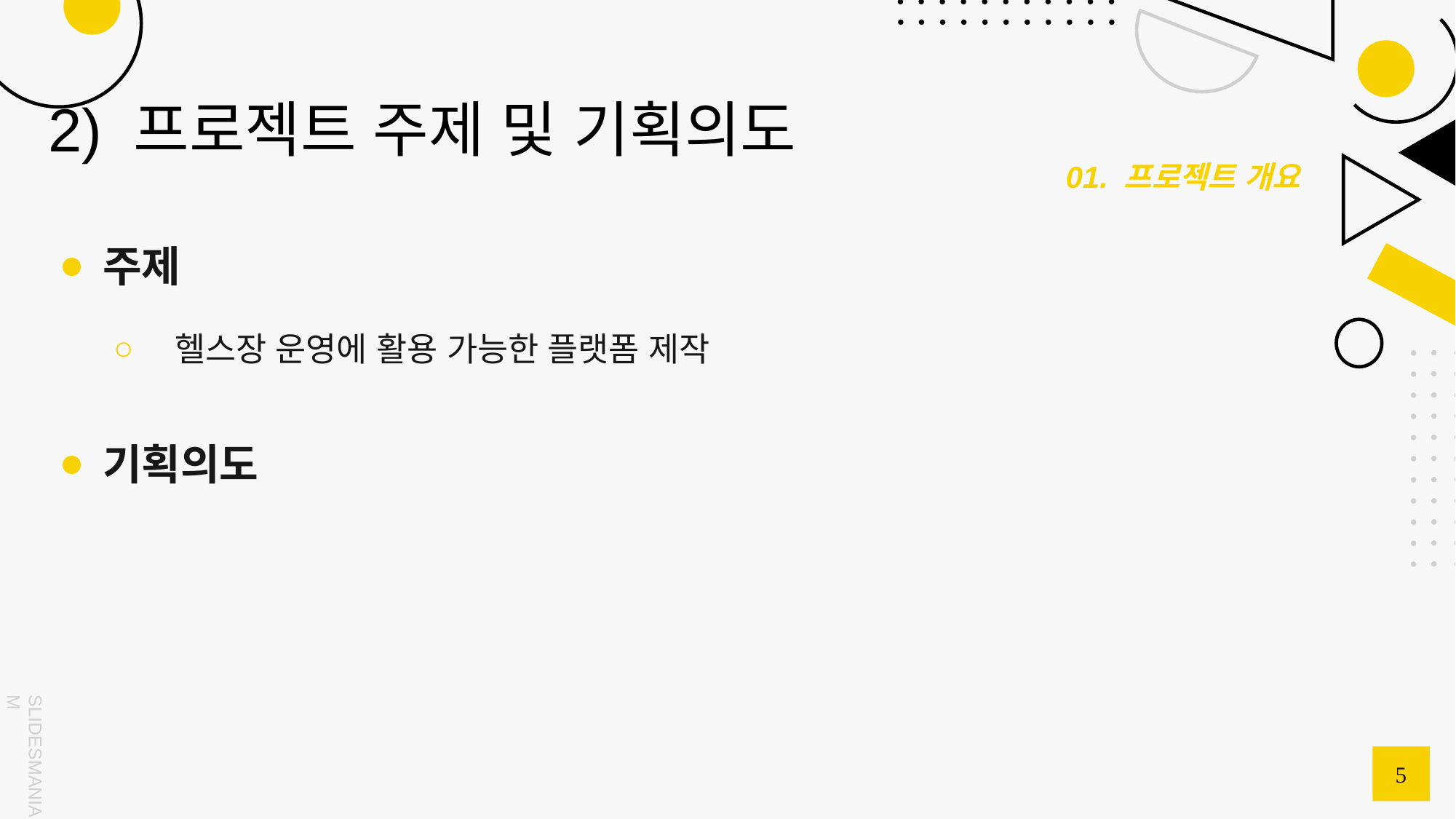

# 2) 프로젝트 주제 및 기획의도
01. 프로젝트 개요
주제
 헬스장 운영에 활용 가능한 플랫폼 제작

기획의도

5